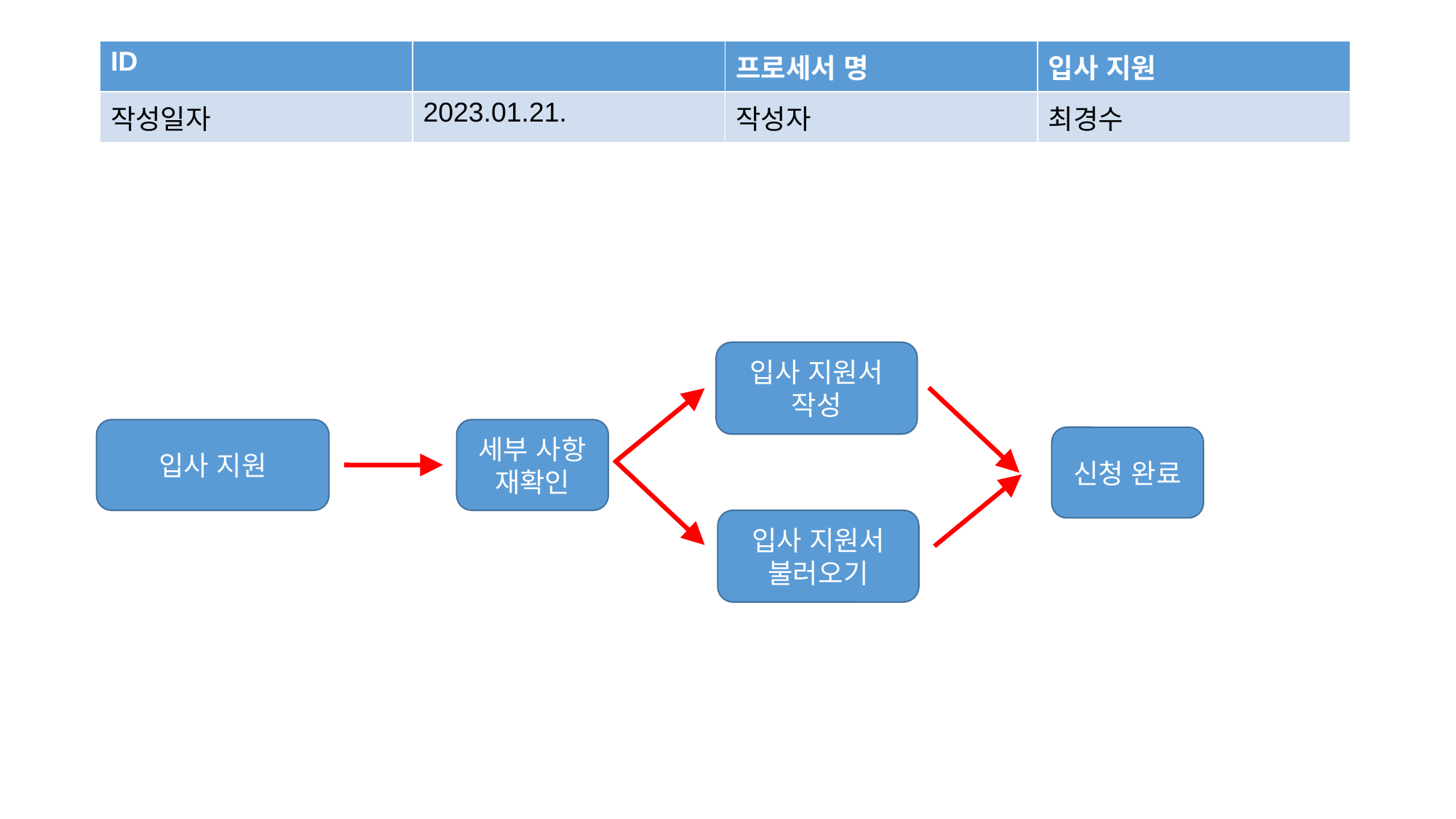

| ID |  | 프로세서 명 | 입사 지원 |
| --- | --- | --- | --- |
| 작성일자 | 2023.01.21. | 작성자 | 최경수 |
입사 지원서
작성
입사 지원
세부 사항 재확인
신청 완료
입사 지원서
불러오기